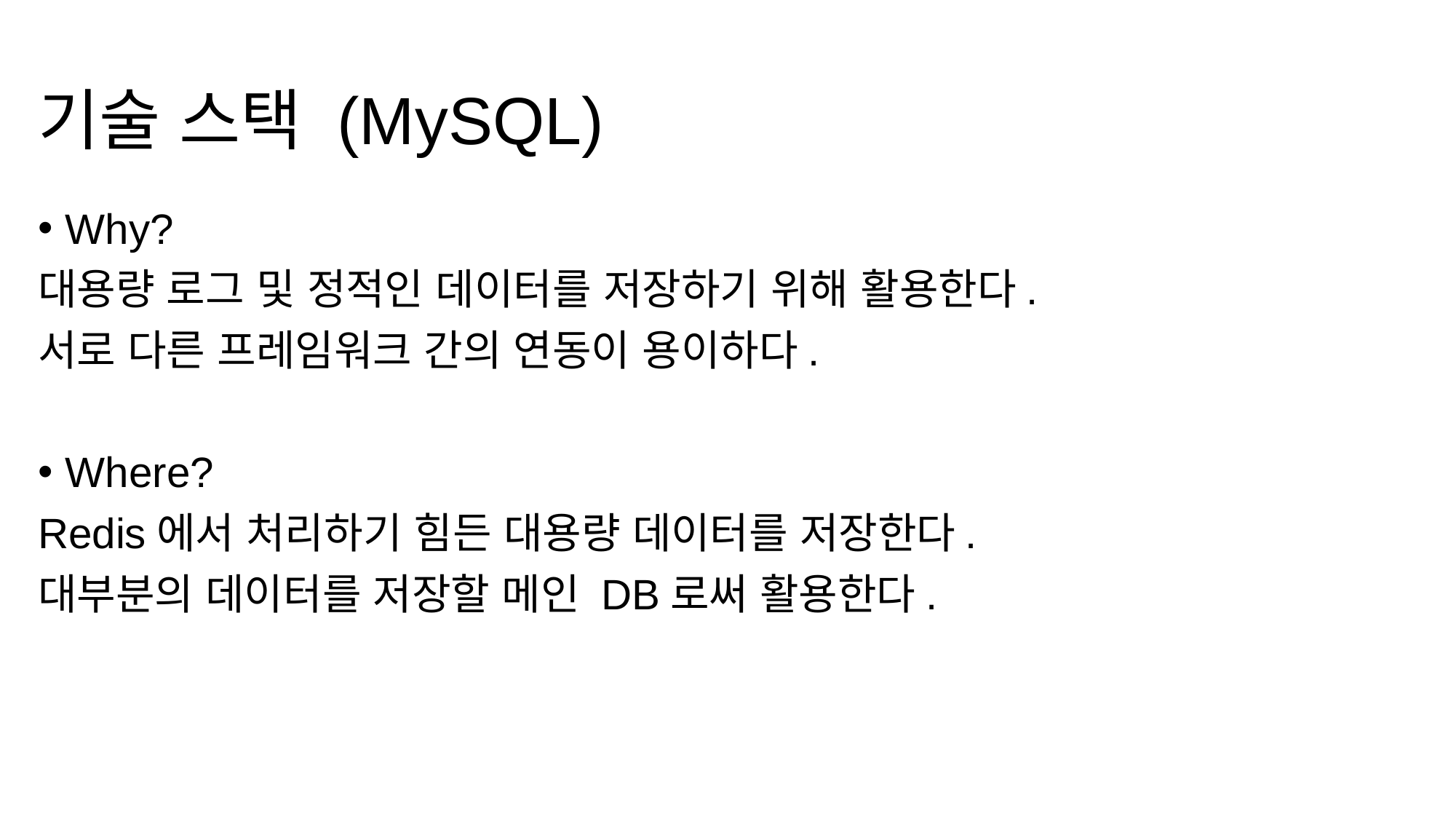

# 기술 스택 (MySQL)
Why?
대용량 로그 및 정적인 데이터를 저장하기 위해 활용한다.
서로 다른 프레임워크 간의 연동이 용이하다.

Where?
Redis에서 처리하기 힘든 대용량 데이터를 저장한다.
대부분의 데이터를 저장할 메인 DB로써 활용한다.